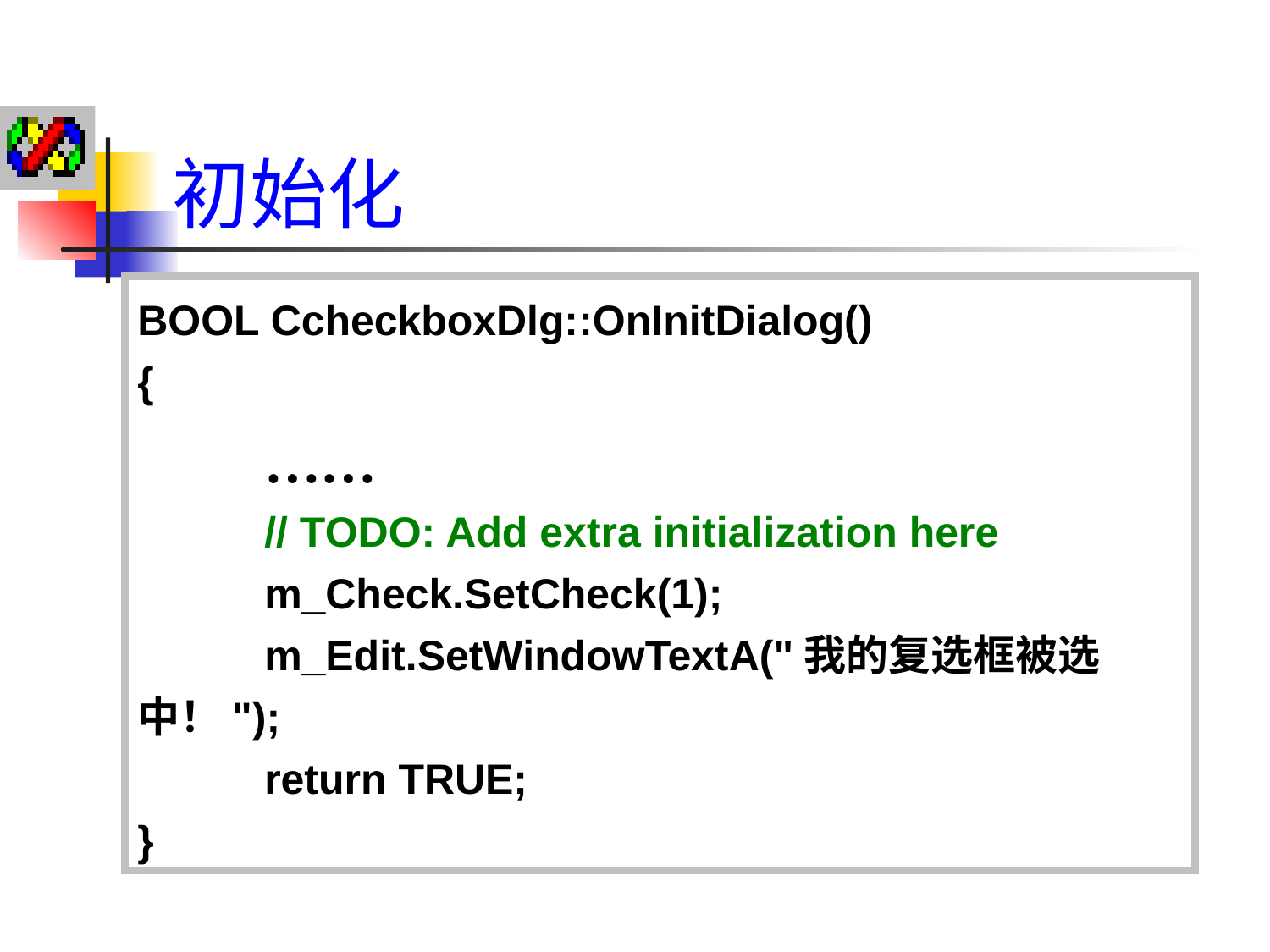

初始化
BOOL CcheckboxDlg::OnInitDialog()
{
	……
	// TODO: Add extra initialization here
	m_Check.SetCheck(1);
	m_Edit.SetWindowTextA("我的复选框被选中！");
	return TRUE;
}